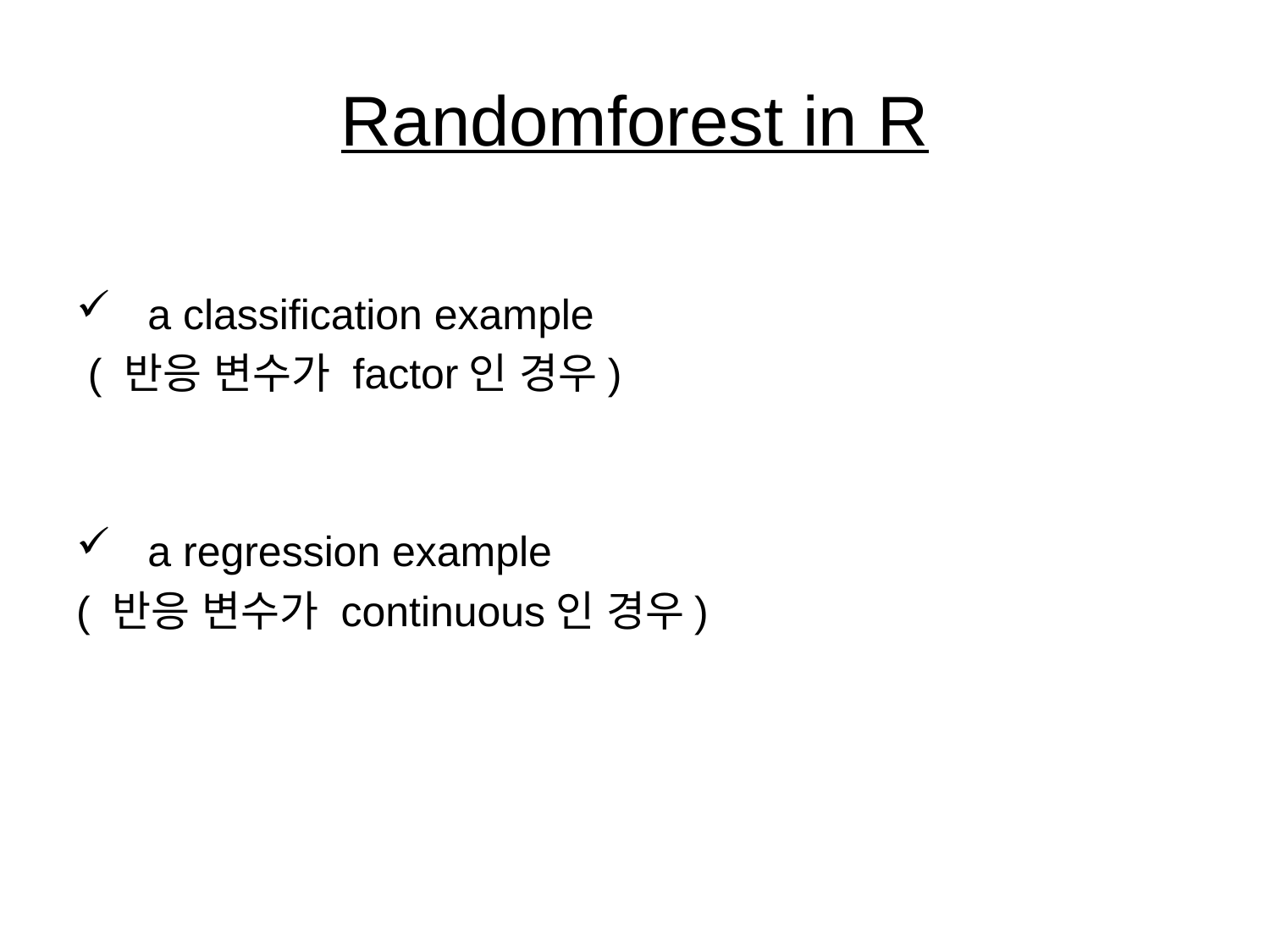

# Randomforest in R

a classification example
 ( 반응 변수가 factor인 경우)

a regression example
( 반응 변수가 continuous인 경우)